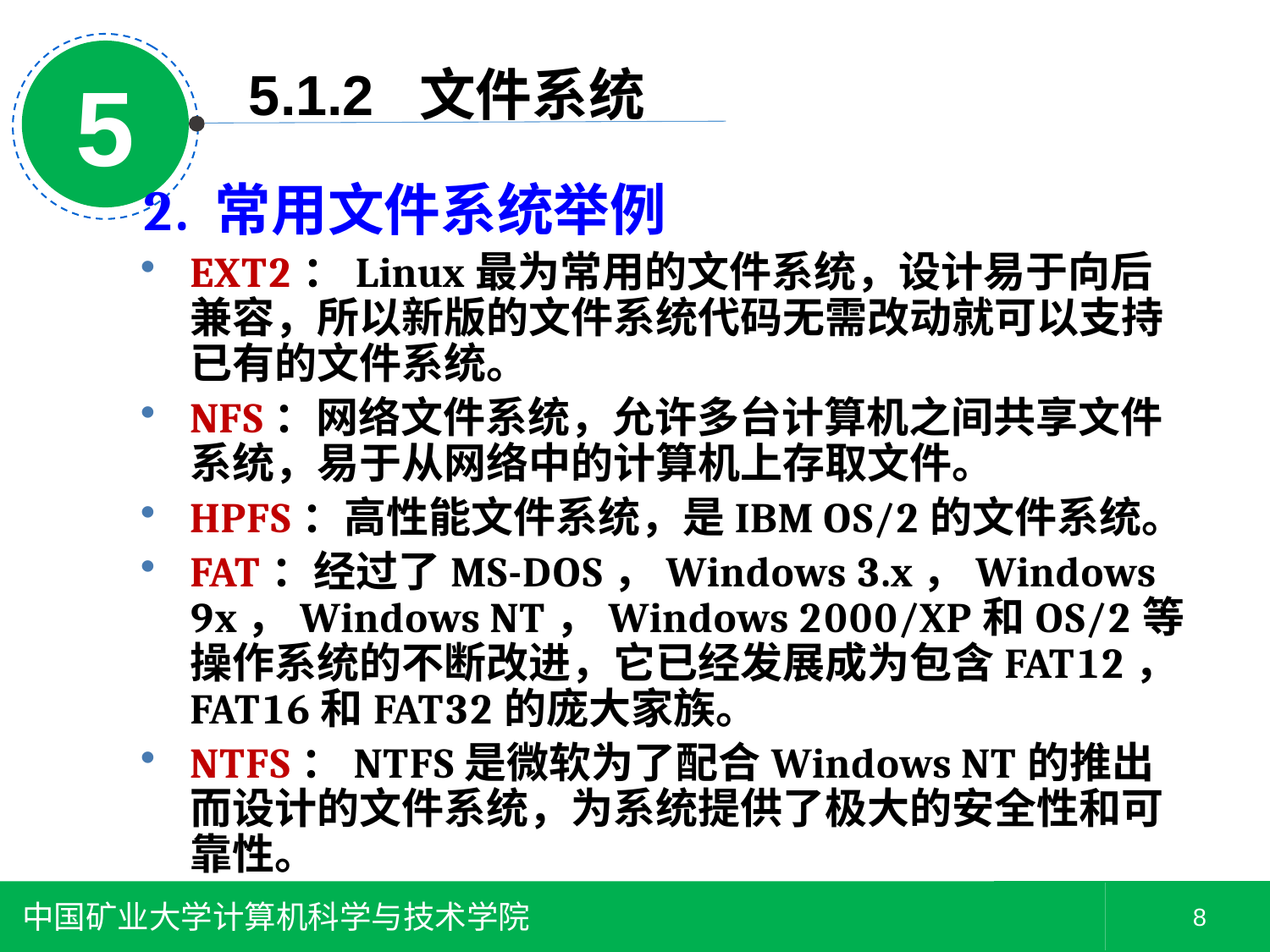

5
5.1.2  文件系统

2. 常用文件系统举例
EXT2：Linux最为常用的文件系统，设计易于向后兼容，所以新版的文件系统代码无需改动就可以支持已有的文件系统。
NFS：网络文件系统，允许多台计算机之间共享文件系统，易于从网络中的计算机上存取文件。
HPFS：高性能文件系统，是IBM OS/2的文件系统。
FAT：经过了MS-DOS，Windows 3.x，Windows 9x，Windows NT，Windows 2000/XP和OS/2等操作系统的不断改进，它已经发展成为包含FAT12，FAT16和FAT32的庞大家族。
NTFS：NTFS是微软为了配合Windows NT的推出而设计的文件系统，为系统提供了极大的安全性和可靠性。